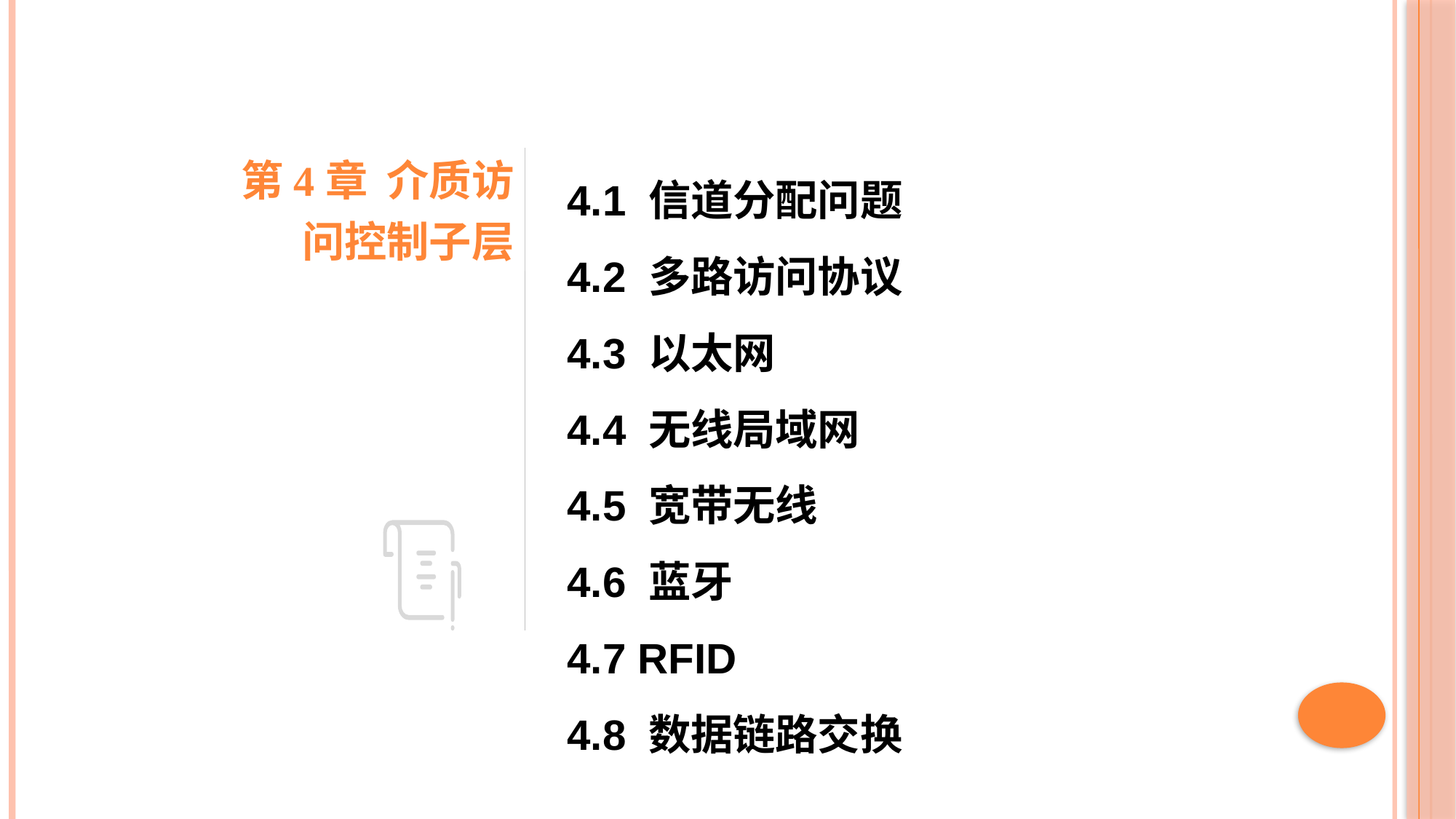

第4章  介质访问控制子层
4.1 信道分配问题
4.2 多路访问协议
4.3 以太网
4.4 无线局域网
4.5 宽带无线
4.6 蓝牙
4.7 RFID
4.8 数据链路交换